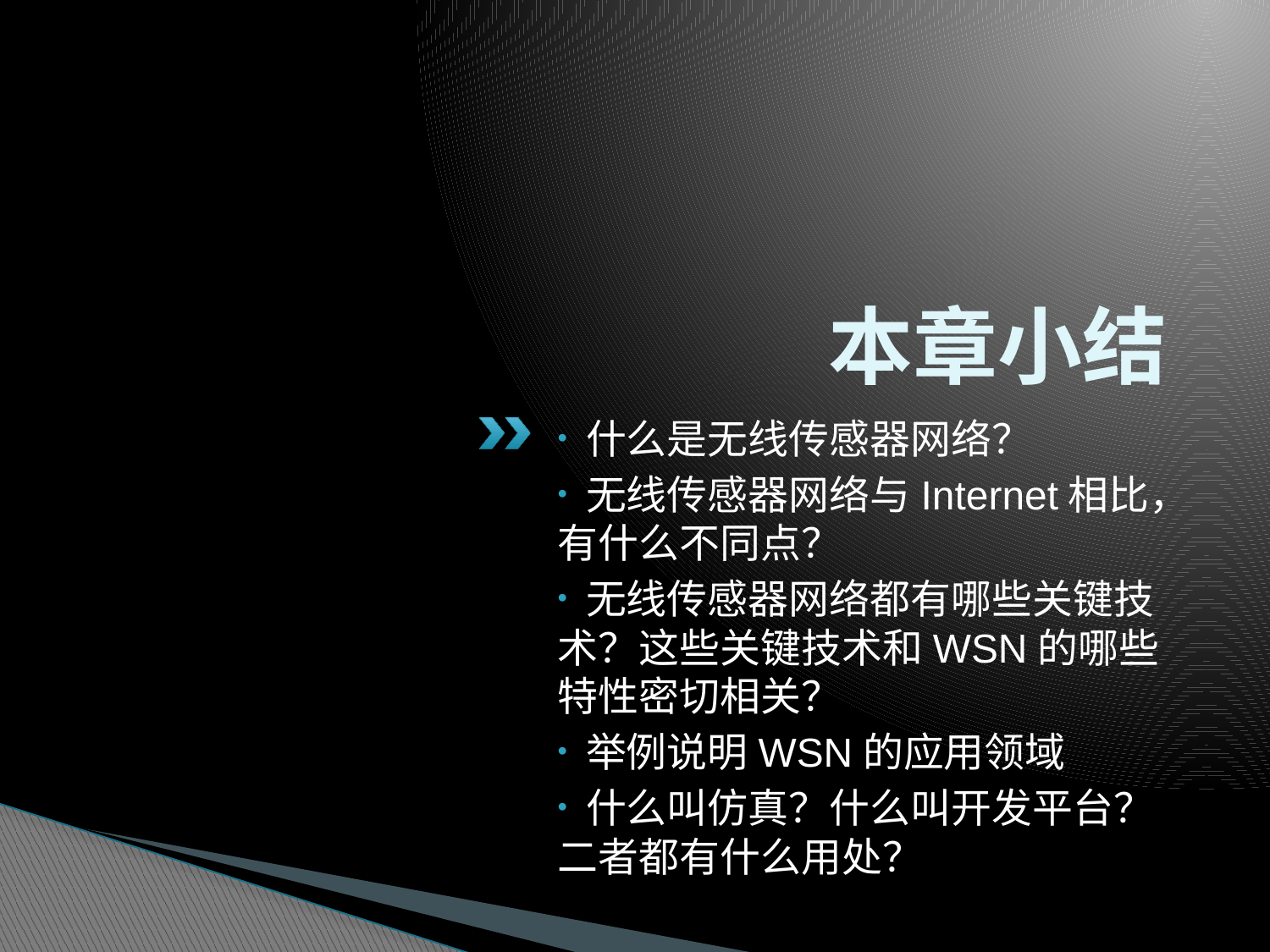

# 本章小结
 什么是无线传感器网络？
 无线传感器网络与Internet相比，有什么不同点？
 无线传感器网络都有哪些关键技术？这些关键技术和WSN的哪些特性密切相关？
 举例说明WSN的应用领域
 什么叫仿真？什么叫开发平台？二者都有什么用处？